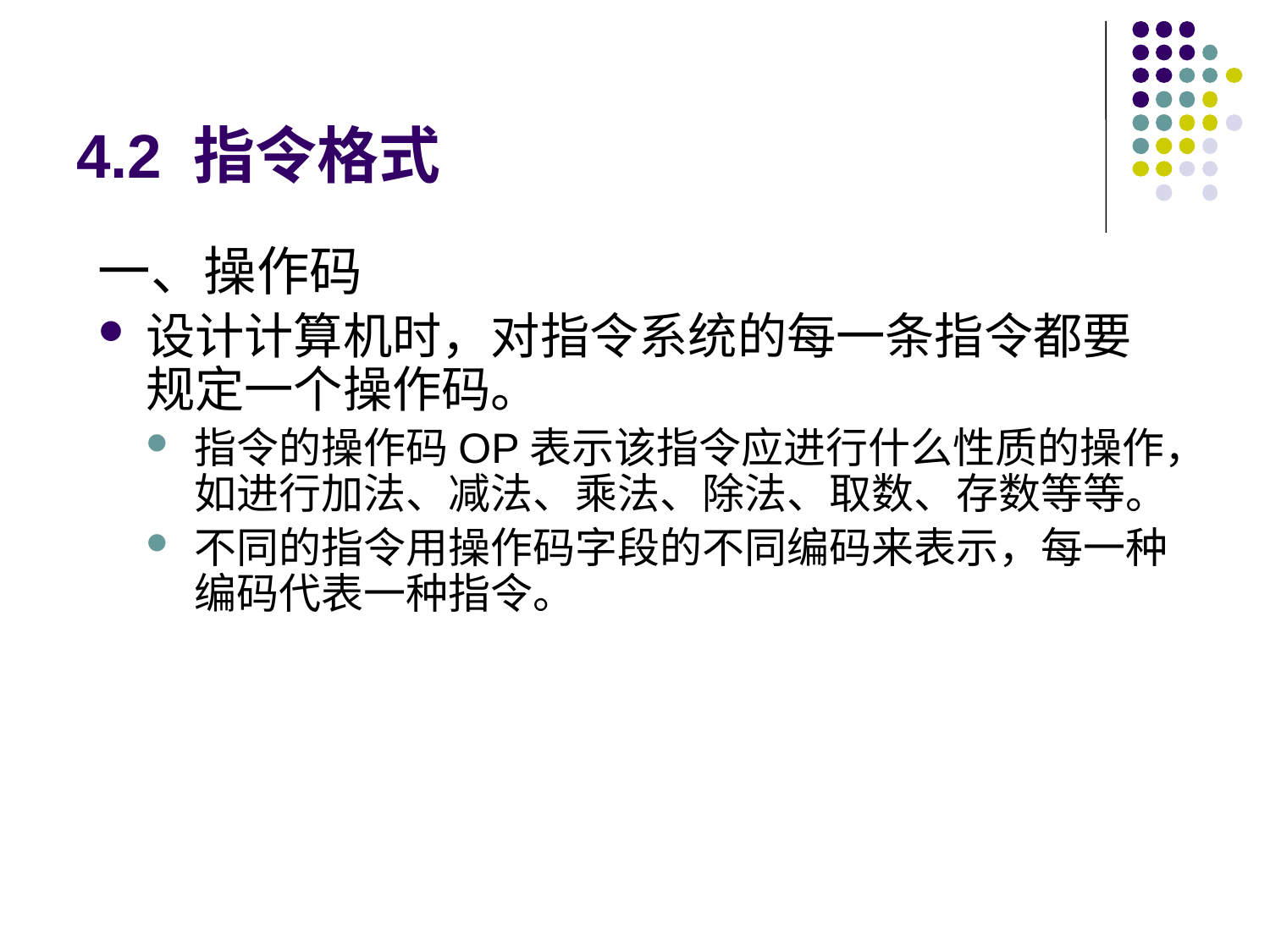

# 4.2 指令格式
一、操作码
设计计算机时，对指令系统的每一条指令都要规定一个操作码。
指令的操作码OP表示该指令应进行什么性质的操作，如进行加法、减法、乘法、除法、取数、存数等等。
不同的指令用操作码字段的不同编码来表示，每一种编码代表一种指令。
14